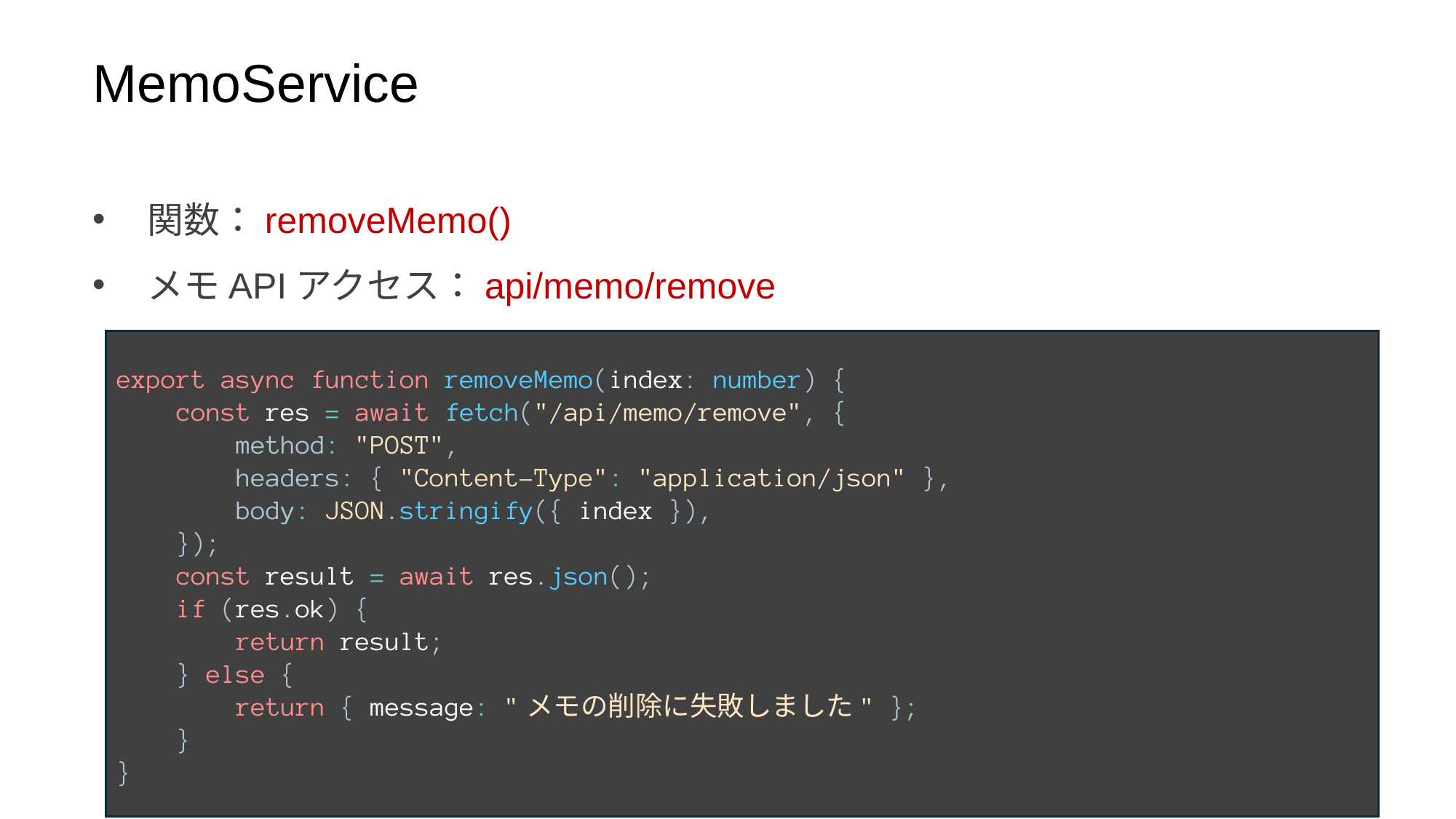

MemoService
関数：removeMemo()
メモAPIアクセス：api/memo/remove
export async function removeMemo(index: number) {
    const res = await fetch("/api/memo/remove", {
        method: "POST",
        headers: { "Content-Type": "application/json" },
        body: JSON.stringify({ index }),
    });
    const result = await res.json();
    if (res.ok) {
        return result;
    } else {
        return { message: "メモの削除に失敗しました" };
    }
}